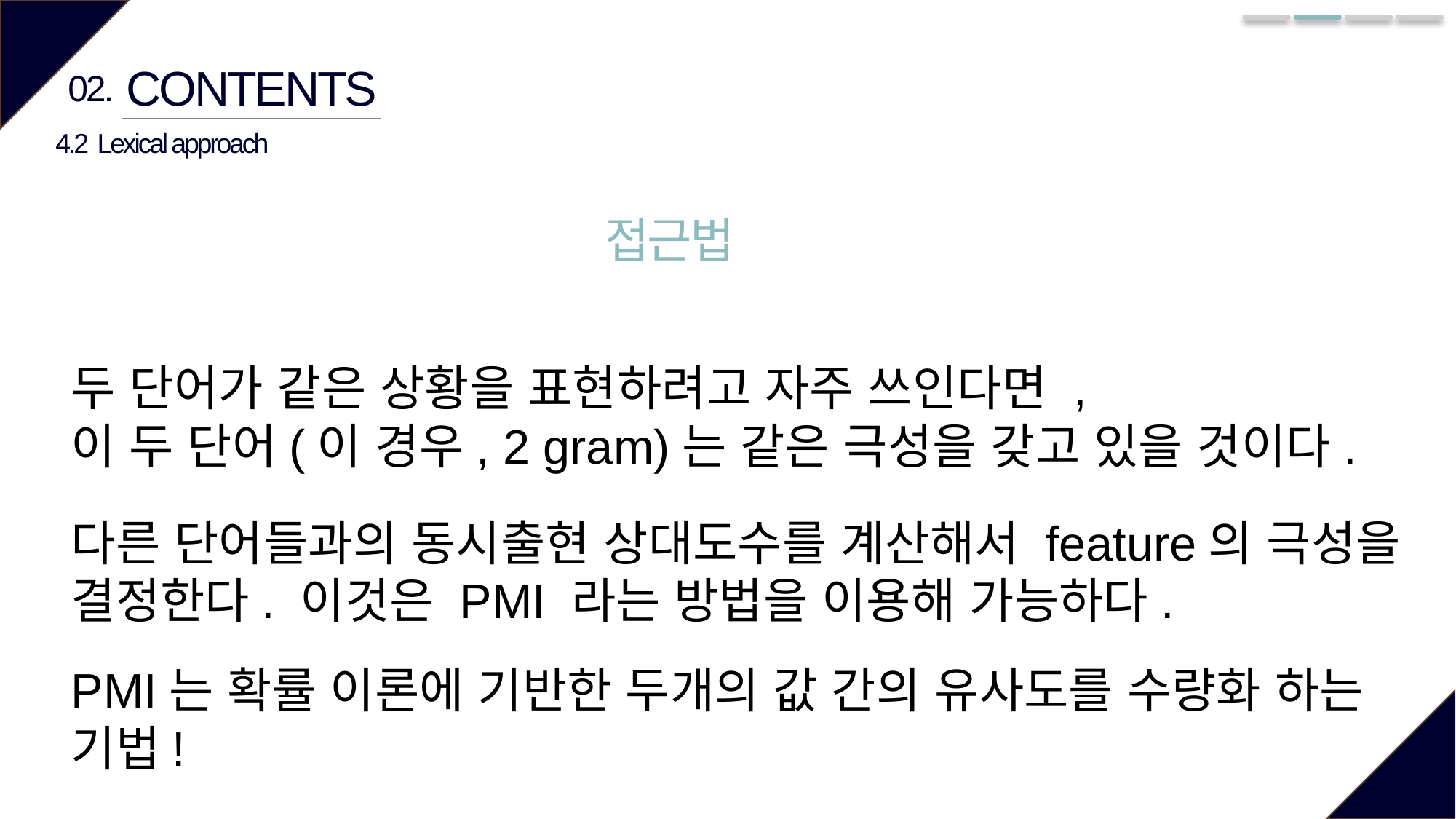

CONTENTS
02.
4.2  Lexical approach

접근법
두 단어가 같은 상황을 표현하려고 자주 쓰인다면 ,
이 두 단어(이 경우, 2 gram)는 같은 극성을 갖고 있을 것이다.
다른 단어들과의 동시출현 상대도수를 계산해서 feature의 극성을 결정한다. 이것은 PMI 라는 방법을 이용해 가능하다.
PMI는 확률 이론에 기반한 두개의 값 간의 유사도를 수량화 하는 기법!